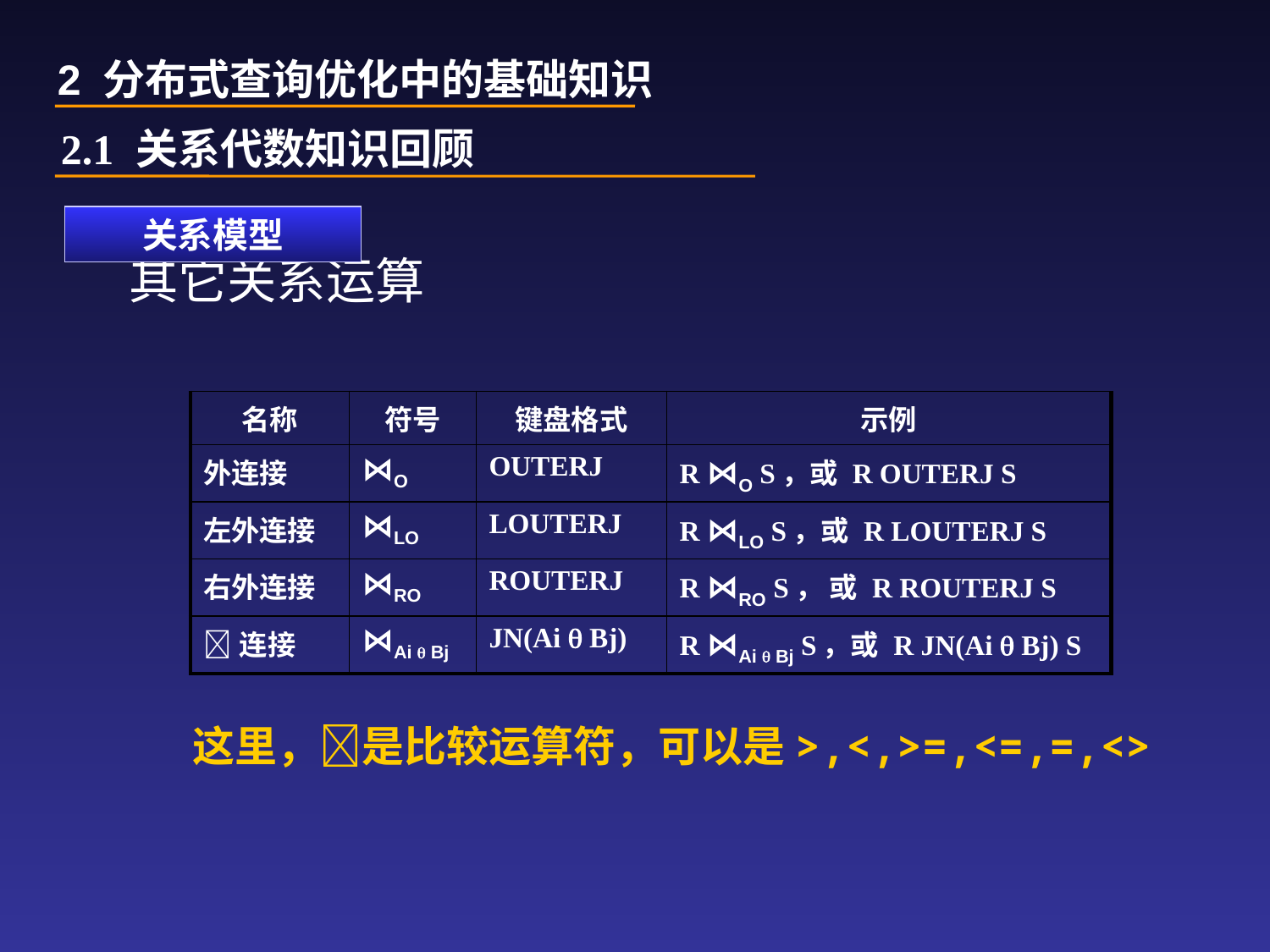

2 分布式查询优化中的基础知识

2.1 关系代数知识回顾

关系模型
其它关系运算

| 名称 | 符号 | 键盘格式 | 示例 |
| --- | --- | --- | --- |
| 外连接 | ⋈O | OUTERJ | R ⋈O S，或 R OUTERJ S |
| 左外连接 | ⋈LO | LOUTERJ | R ⋈LO S，或 R LOUTERJ S |
| 右外连接 | ⋈RO | ROUTERJ | R ⋈RO S， 或 R ROUTERJ S |
| θ连接 | ⋈Ai θ Bj | JN(Ai θ Bj) | R ⋈Ai θ Bj S，或 R JN(Ai θ Bj) S |
这里，θ是比较运算符，可以是>,<,>=,<=,=,<>